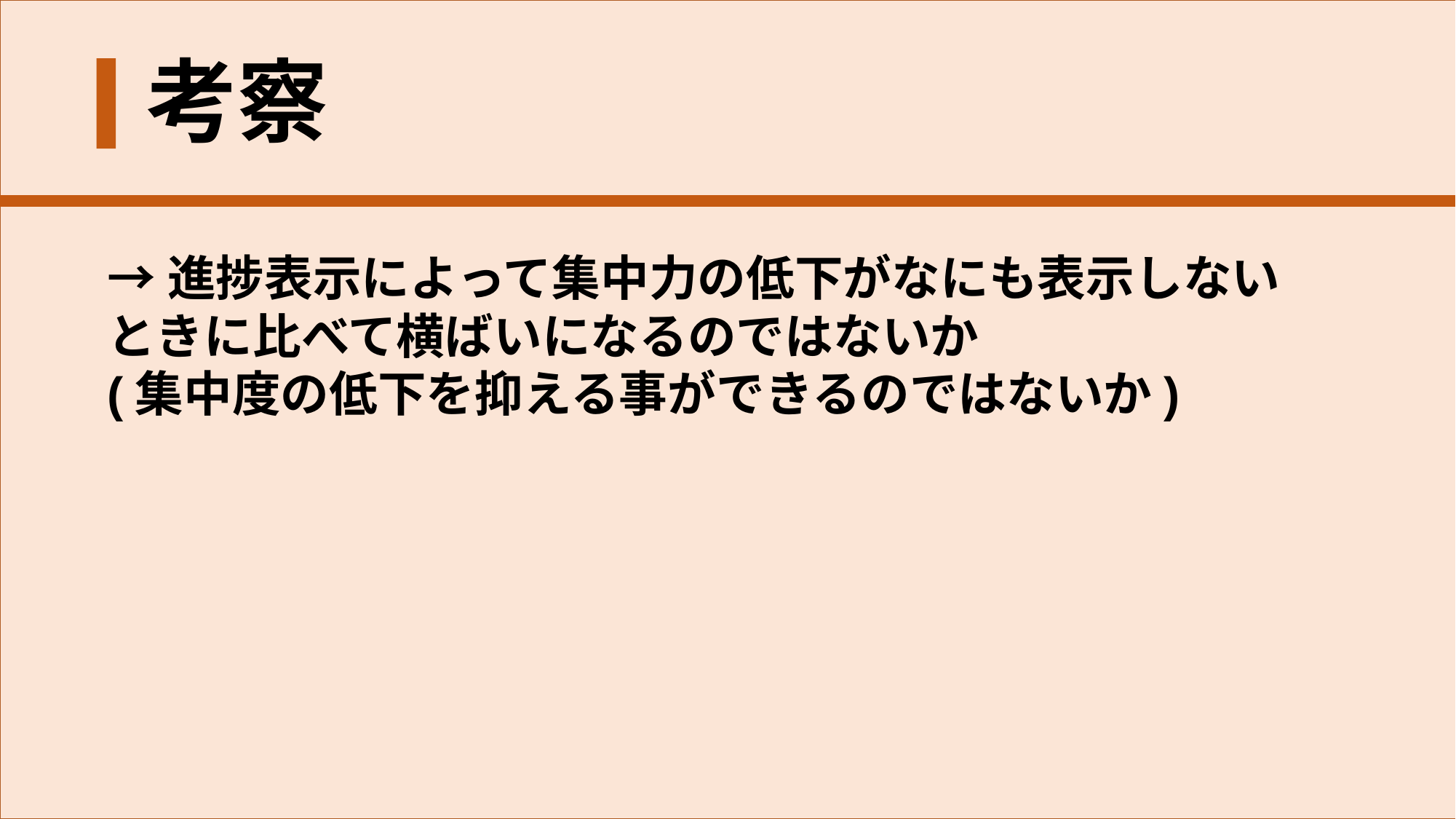

考察

→進捗表示によって集中力の低下がなにも表示しないときに比べて横ばいになるのではないか
(集中度の低下を抑える事ができるのではないか)